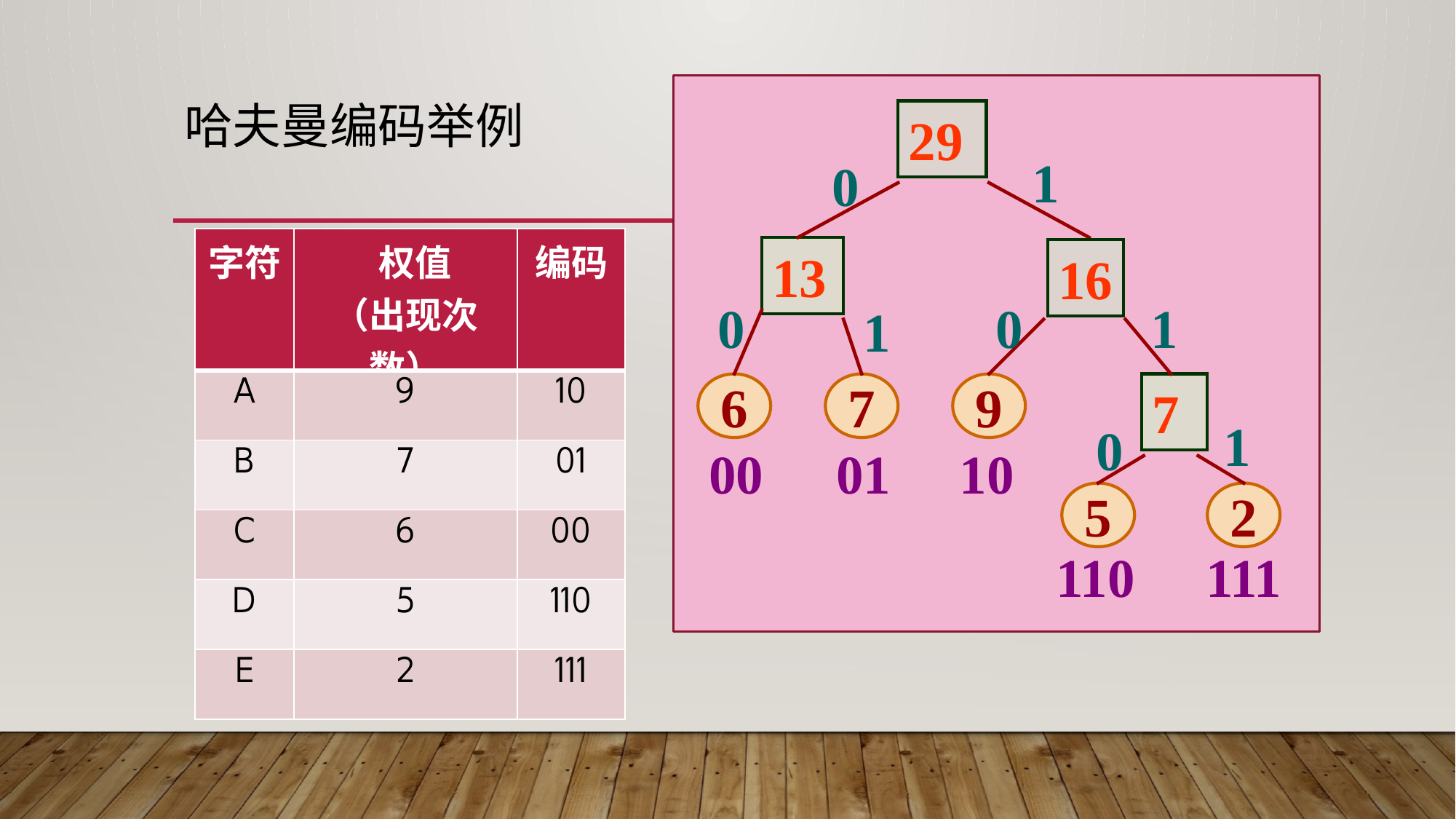

# 哈夫曼编码举例
29
1
0

13

6
7
16

9
7

5
2
0
0
1
1
1
0
00
01
10
110
111
| 字符 | 权值 （出现次数） | 编码 |
| --- | --- | --- |
| A | 9 | 10 |
| B | 7 | 01 |
| C | 6 | 00 |
| D | 5 | 110 |
| E | 2 | 111 |